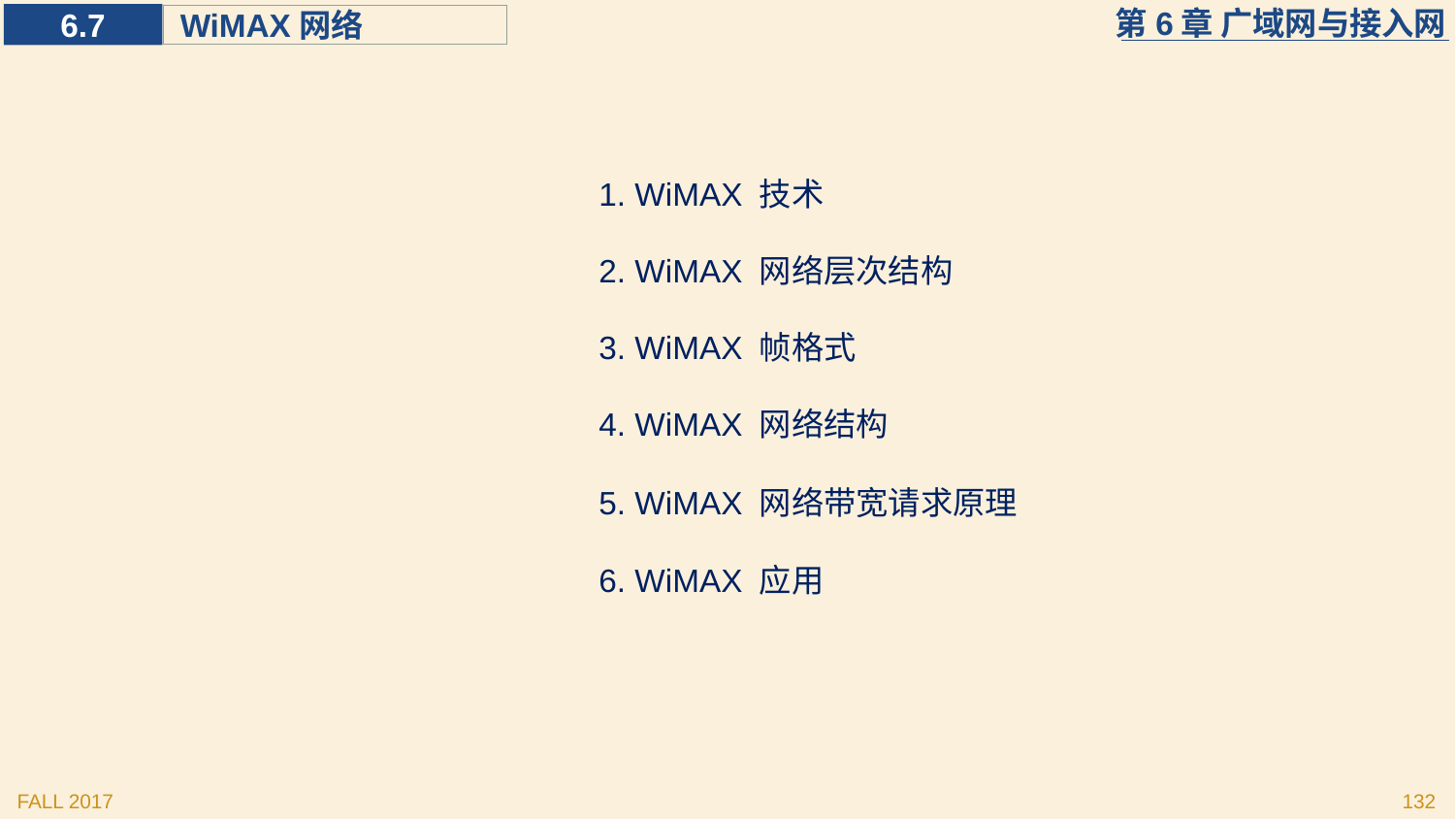

1. WiMAX 技术
2. WiMAX 网络层次结构
3. WiMAX 帧格式
4. WiMAX 网络结构
5. WiMAX 网络带宽请求原理
6. WiMAX 应用